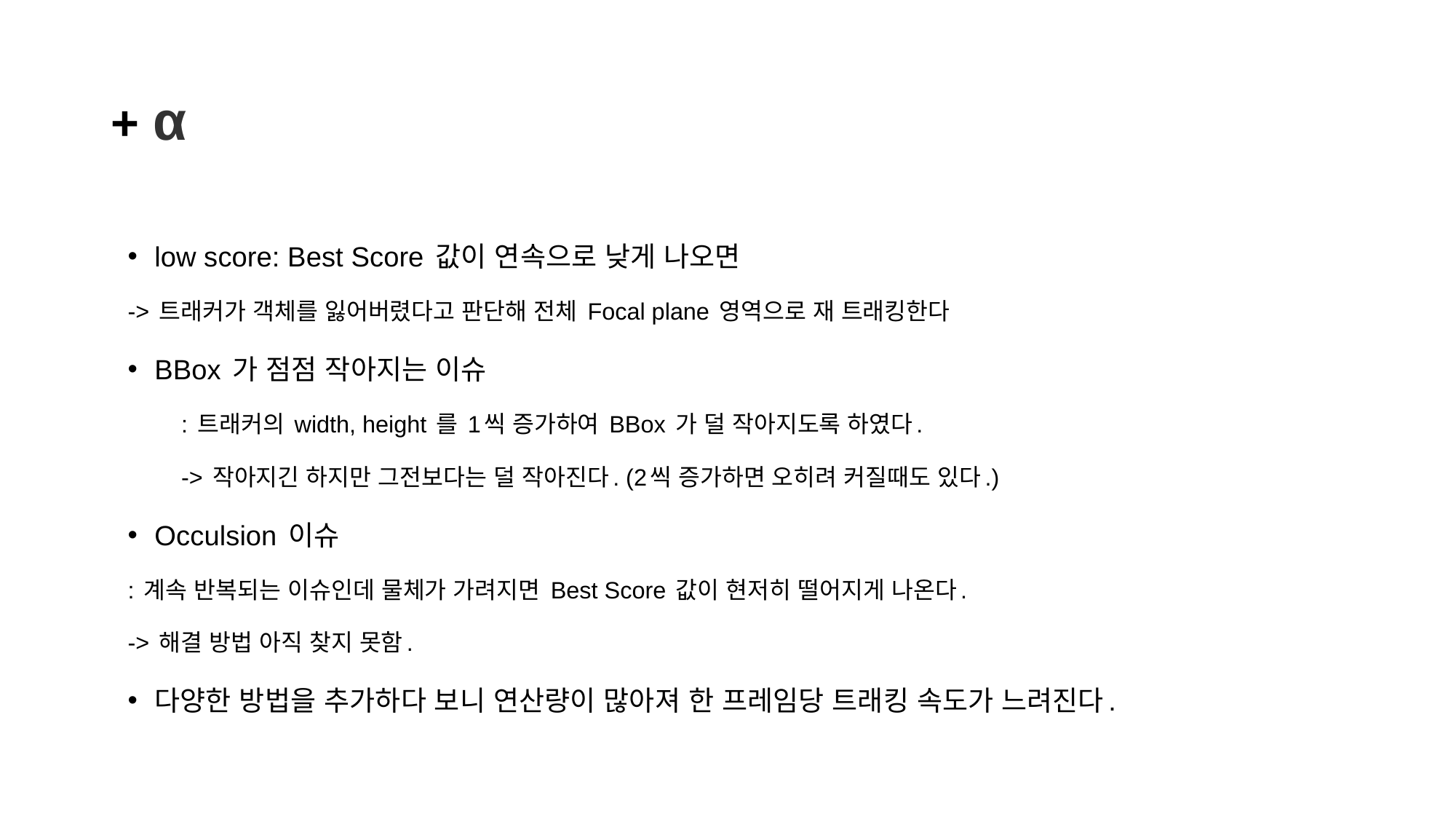

# + α
low score: Best Score 값이 연속으로 낮게 나오면
	-> 트래커가 객체를 잃어버렸다고 판단해 전체 Focal plane 영역으로 재 트래킹한다
BBox 가 점점 작아지는 이슈
: 트래커의 width, height 를 1씩 증가하여 BBox 가 덜 작아지도록 하였다.
-> 작아지긴 하지만 그전보다는 덜 작아진다. (2씩 증가하면 오히려 커질때도 있다.)
Occulsion 이슈
	: 계속 반복되는 이슈인데 물체가 가려지면 Best Score 값이 현저히 떨어지게 나온다.
	-> 해결 방법 아직 찾지 못함.
다양한 방법을 추가하다 보니 연산량이 많아져 한 프레임당 트래킹 속도가 느려진다.